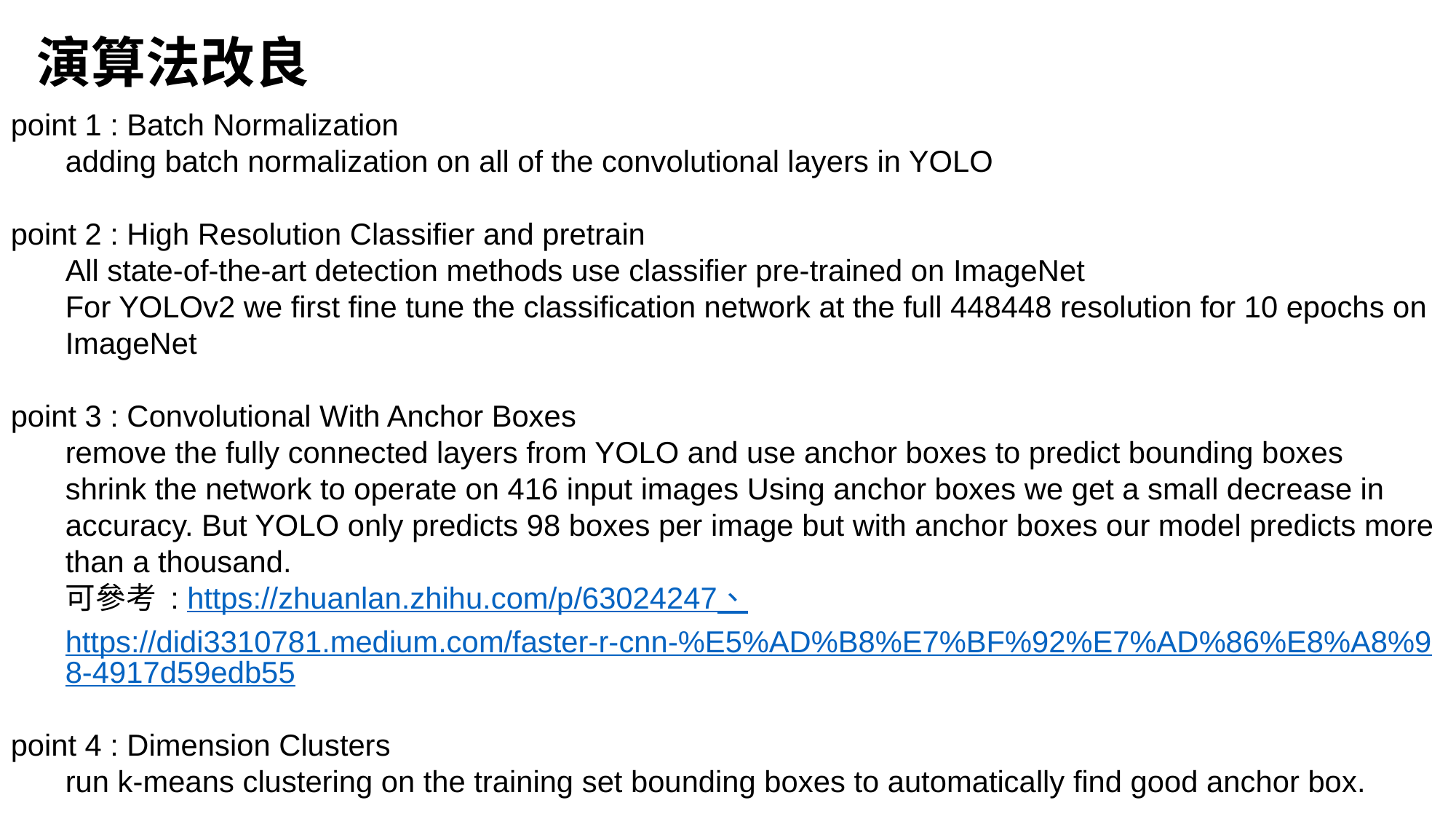

演算法改良
point 1 : Batch Normalization
adding batch normalization on all of the convolutional layers in YOLO

point 2 : High Resolution Classifier and pretrain
All state-of-the-art detection methods use classifier pre-trained on ImageNet
For YOLOv2 we first fine tune the classification network at the full 448448 resolution for 10 epochs on ImageNet

point 3 : Convolutional With Anchor Boxes
remove the fully connected layers from YOLO and use anchor boxes to predict bounding boxes
shrink the network to operate on 416 input images Using anchor boxes we get a small decrease in accuracy. But YOLO only predicts 98 boxes per image but with anchor boxes our model predicts more than a thousand.
可參考 : https://zhuanlan.zhihu.com/p/63024247、https://didi3310781.medium.com/faster-r-cnn-%E5%AD%B8%E7%BF%92%E7%AD%86%E8%A8%98-4917d59edb55

point 4 : Dimension Clusters
run k-means clustering on the training set bounding boxes to automatically find good anchor box.